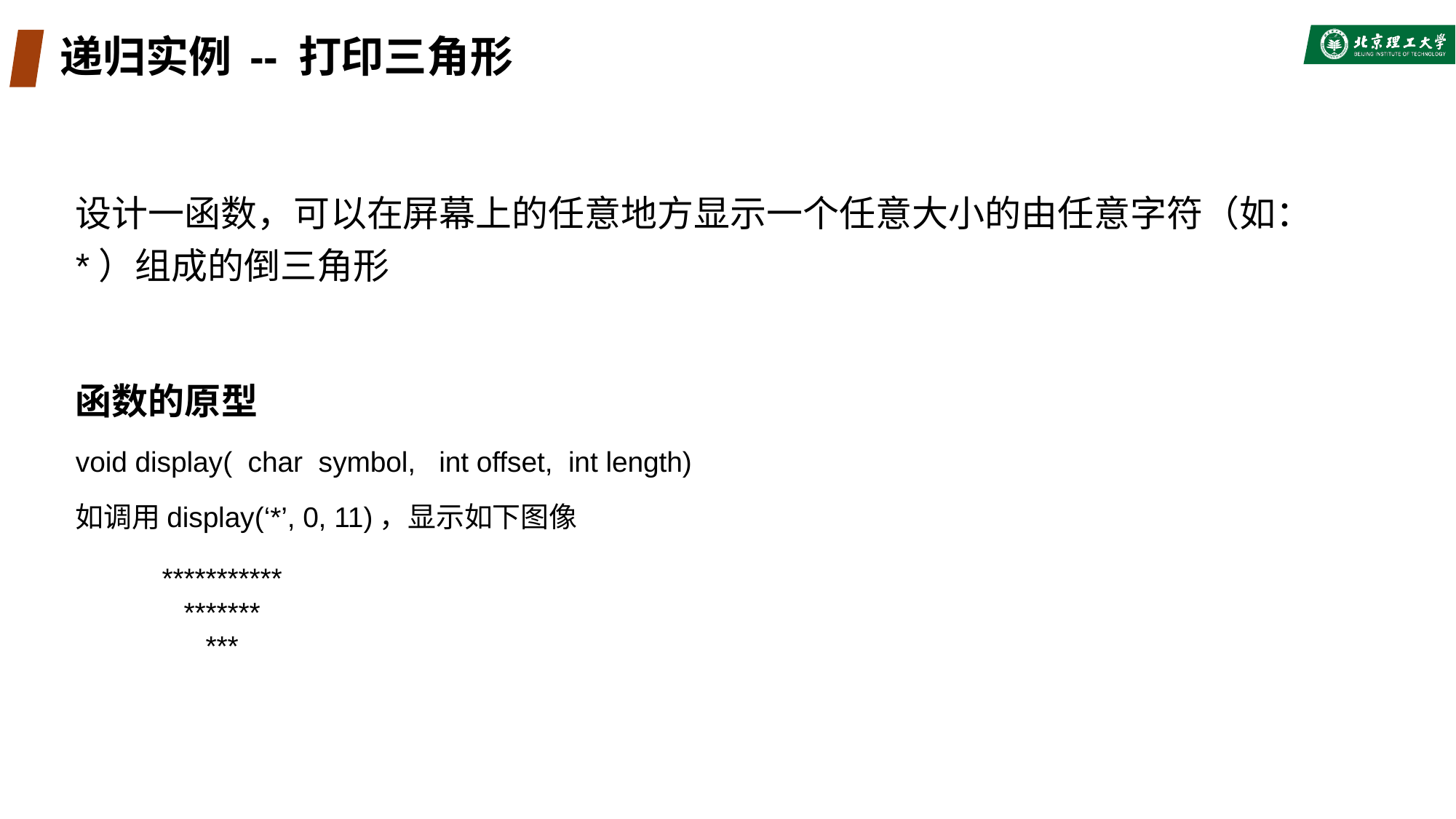

# 递归实例 -- 打印三角形
设计一函数，可以在屏幕上的任意地方显示一个任意大小的由任意字符（如：*）组成的倒三角形

函数的原型
void display(  char  symbol,   int offset,  int length)
如调用display(‘*’, 0, 11)，显示如下图像

***********
*******
***